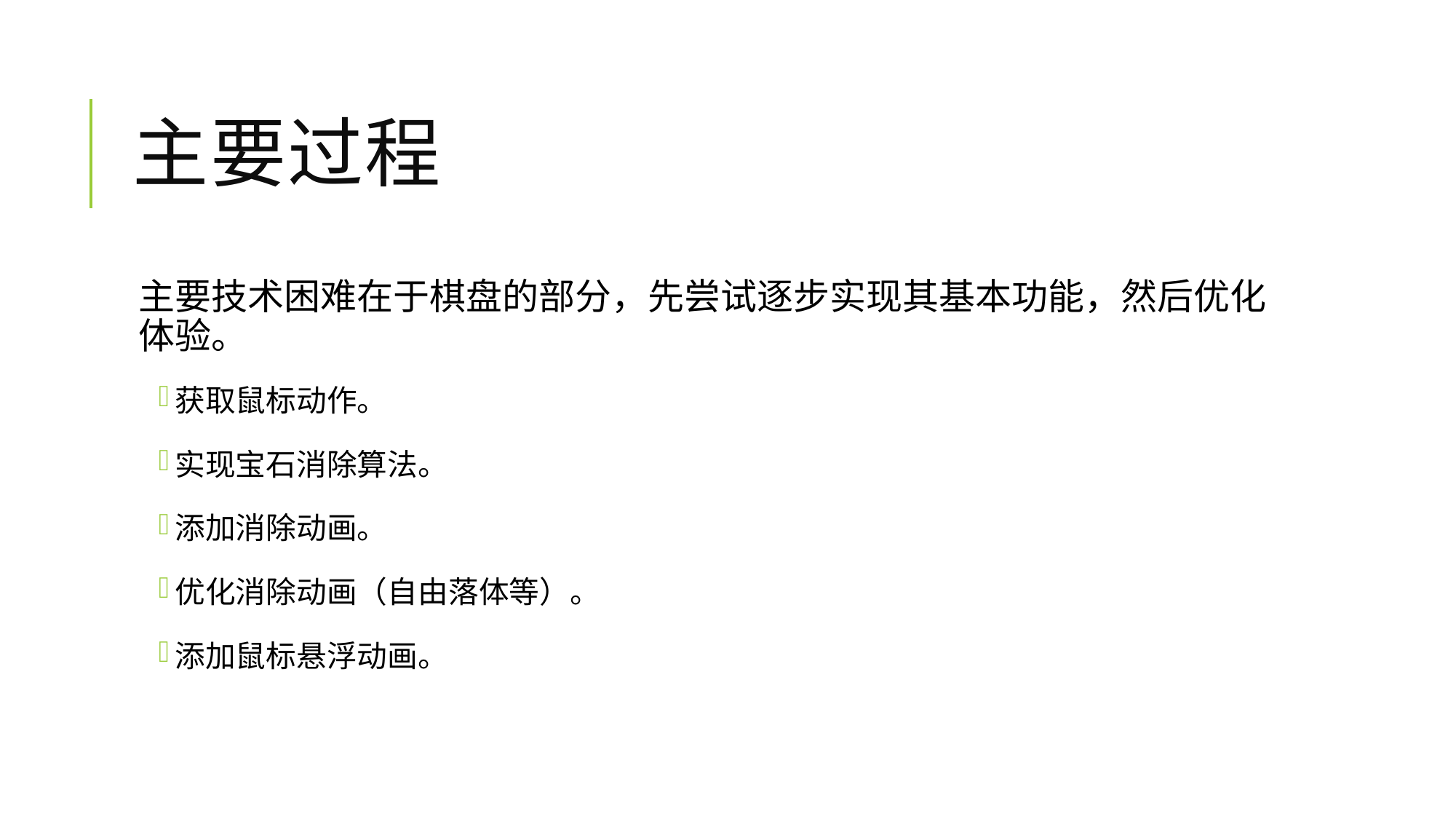

# 主要过程
主要技术困难在于棋盘的部分，先尝试逐步实现其基本功能，然后优化体验。
获取鼠标动作。
实现宝石消除算法。
添加消除动画。
优化消除动画（自由落体等）。
添加鼠标悬浮动画。